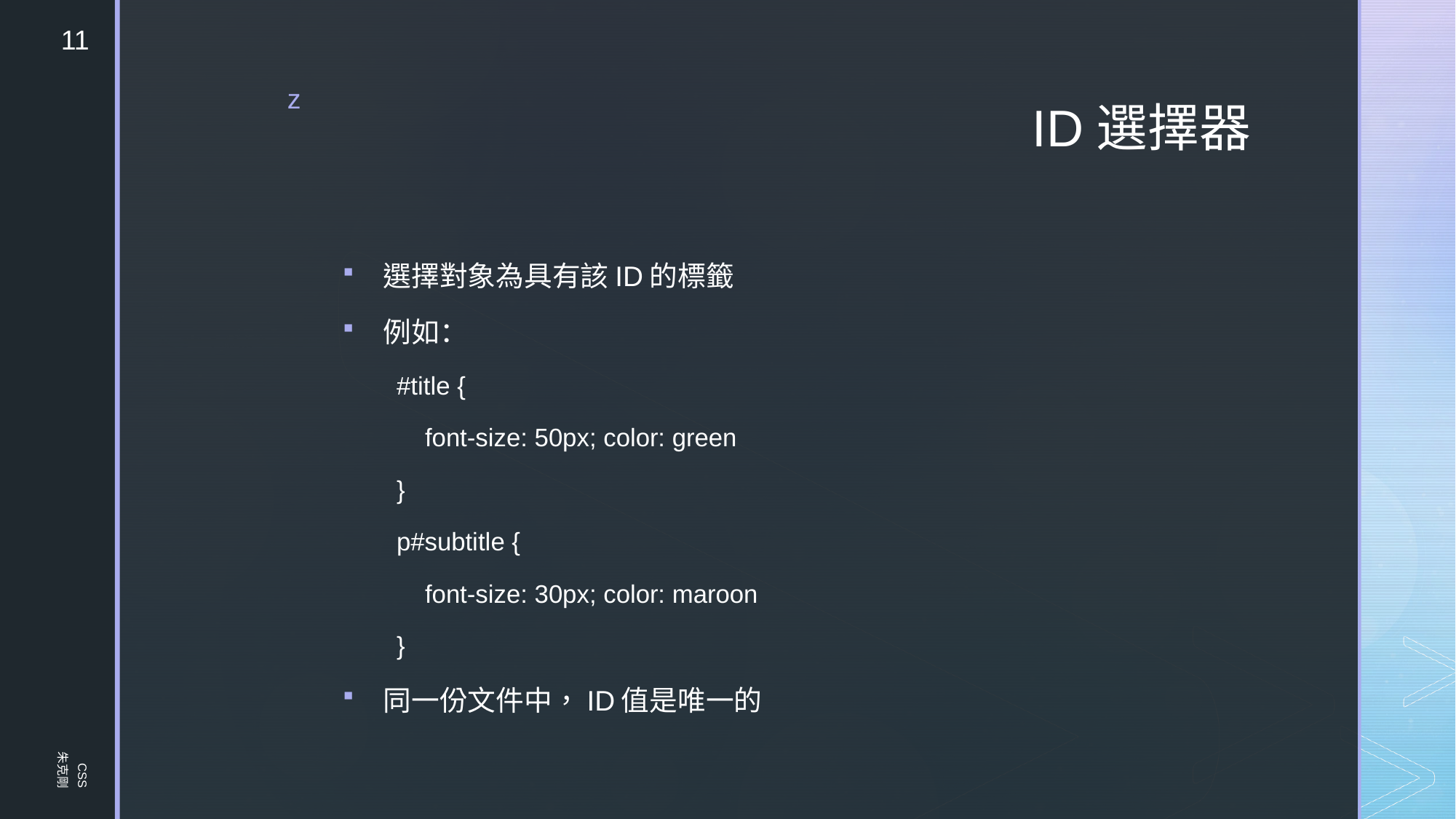

11
# ID選擇器
選擇對象為具有該ID的標籤
例如：
#title {
    font-size: 50px; color: green
}
p#subtitle {
    font-size: 30px; color: maroon
}
同一份文件中，ID值是唯一的
CSS
朱克剛